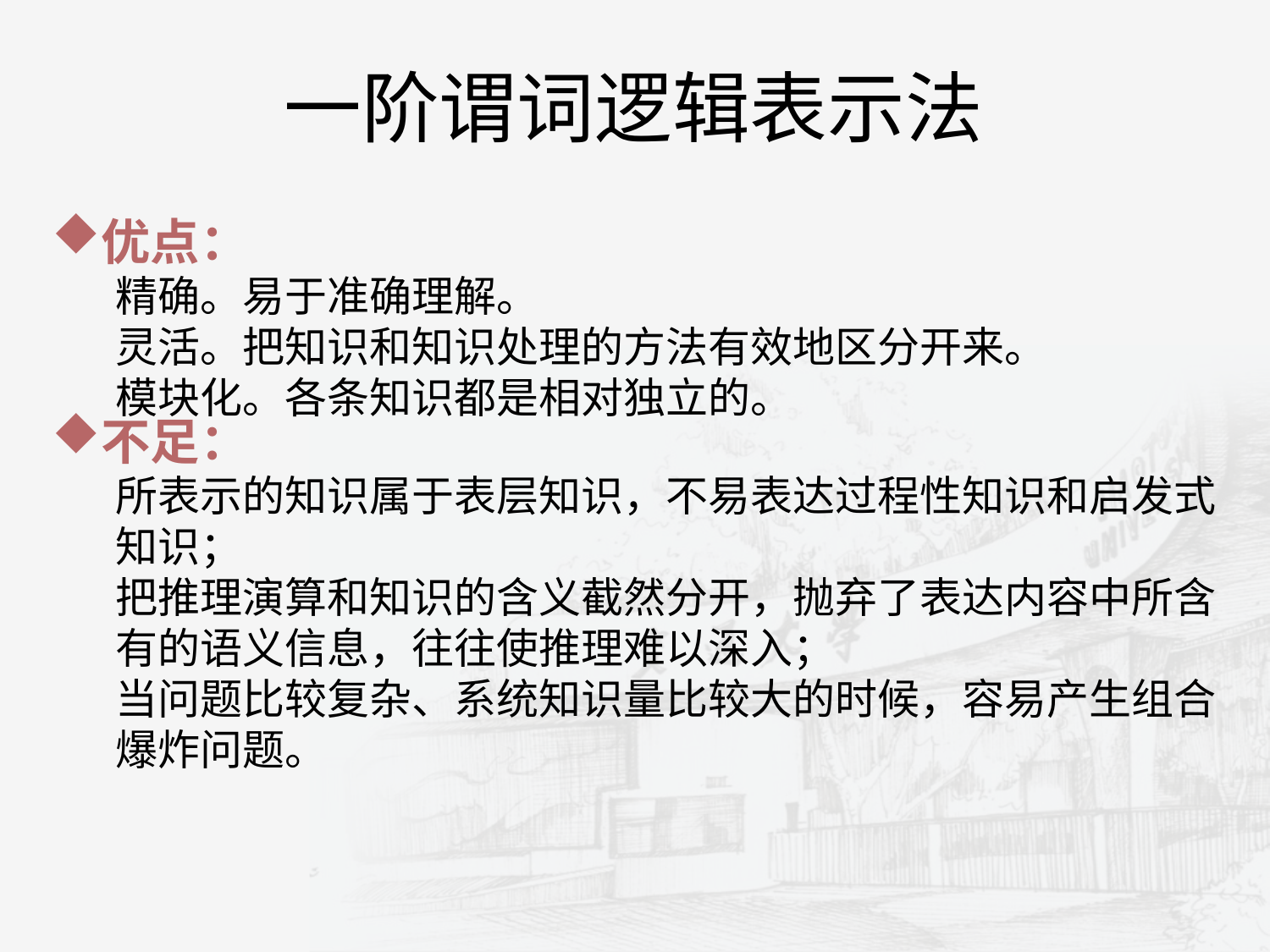

一阶谓词逻辑表示法
优点：
精确。易于准确理解。
灵活。把知识和知识处理的方法有效地区分开来。
模块化。各条知识都是相对独立的。
不足：
所表示的知识属于表层知识，不易表达过程性知识和启发式知识；
把推理演算和知识的含义截然分开，抛弃了表达内容中所含有的语义信息，往往使推理难以深入；
当问题比较复杂、系统知识量比较大的时候，容易产生组合爆炸问题。
14